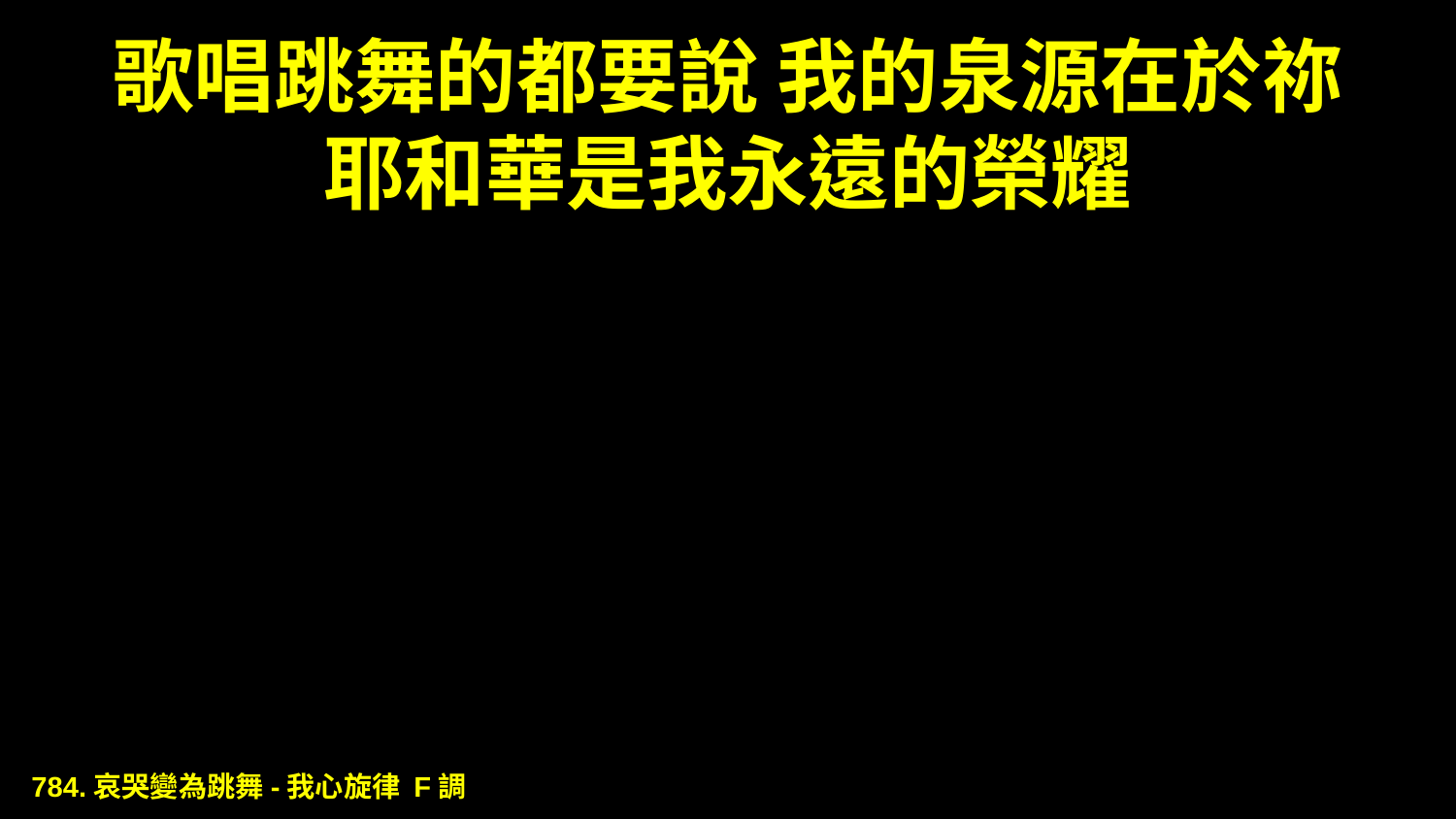

# 歌唱跳舞的都要說 我的泉源在於祢 耶和華是我永遠的榮耀
784.哀哭變為跳舞-我心旋律 F調